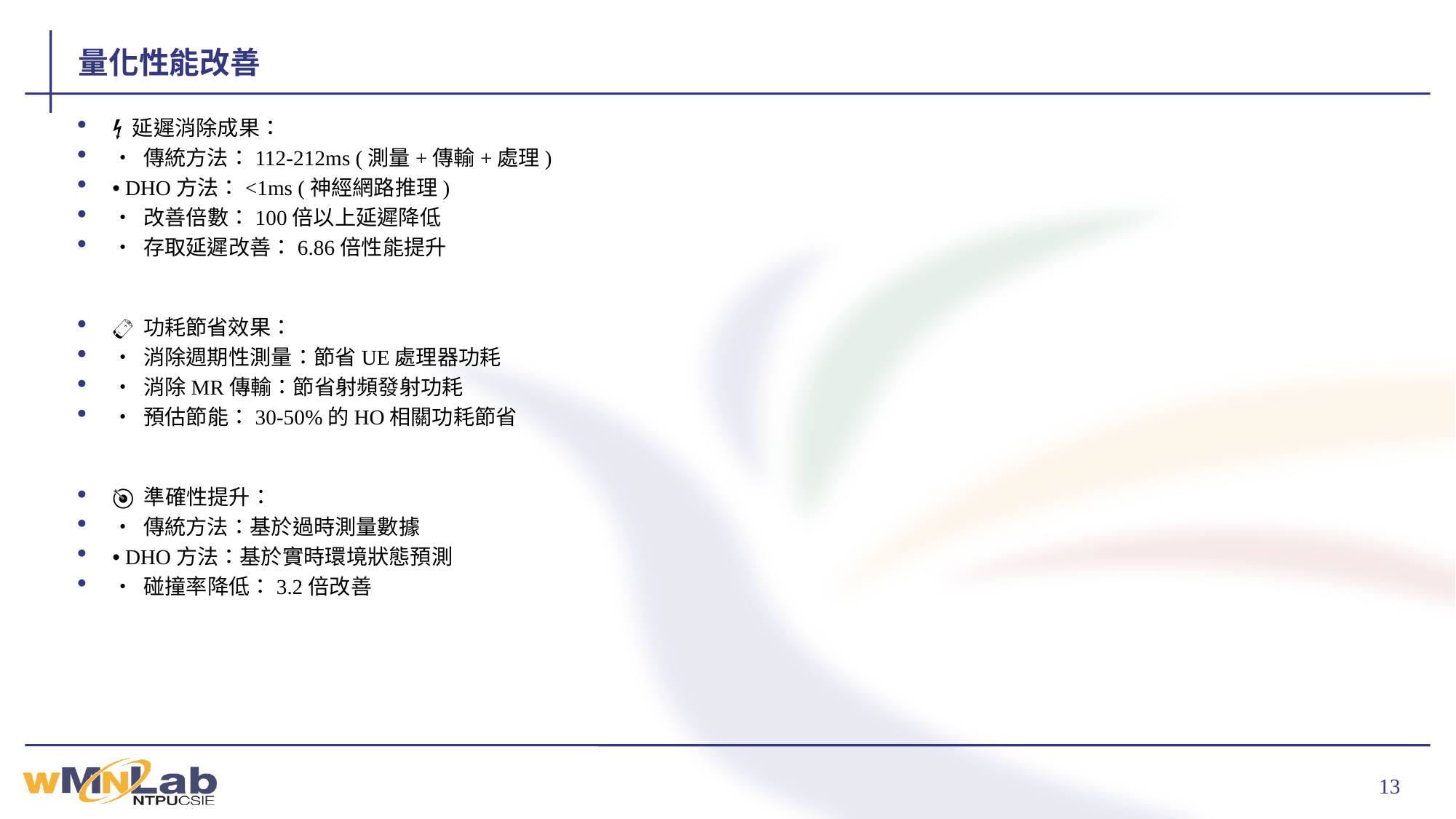

# 量化性能改善
⚡ 延遲消除成果：
• 傳統方法：112-212ms (測量+傳輸+處理)
• DHO方法：<1ms (神經網路推理)
• 改善倍數：100倍以上延遲降低
• 存取延遲改善：6.86倍性能提升

🔋 功耗節省效果：
• 消除週期性測量：節省UE處理器功耗
• 消除MR傳輸：節省射頻發射功耗
• 預估節能：30-50%的HO相關功耗節省

🎯 準確性提升：
• 傳統方法：基於過時測量數據
• DHO方法：基於實時環境狀態預測
• 碰撞率降低：3.2倍改善